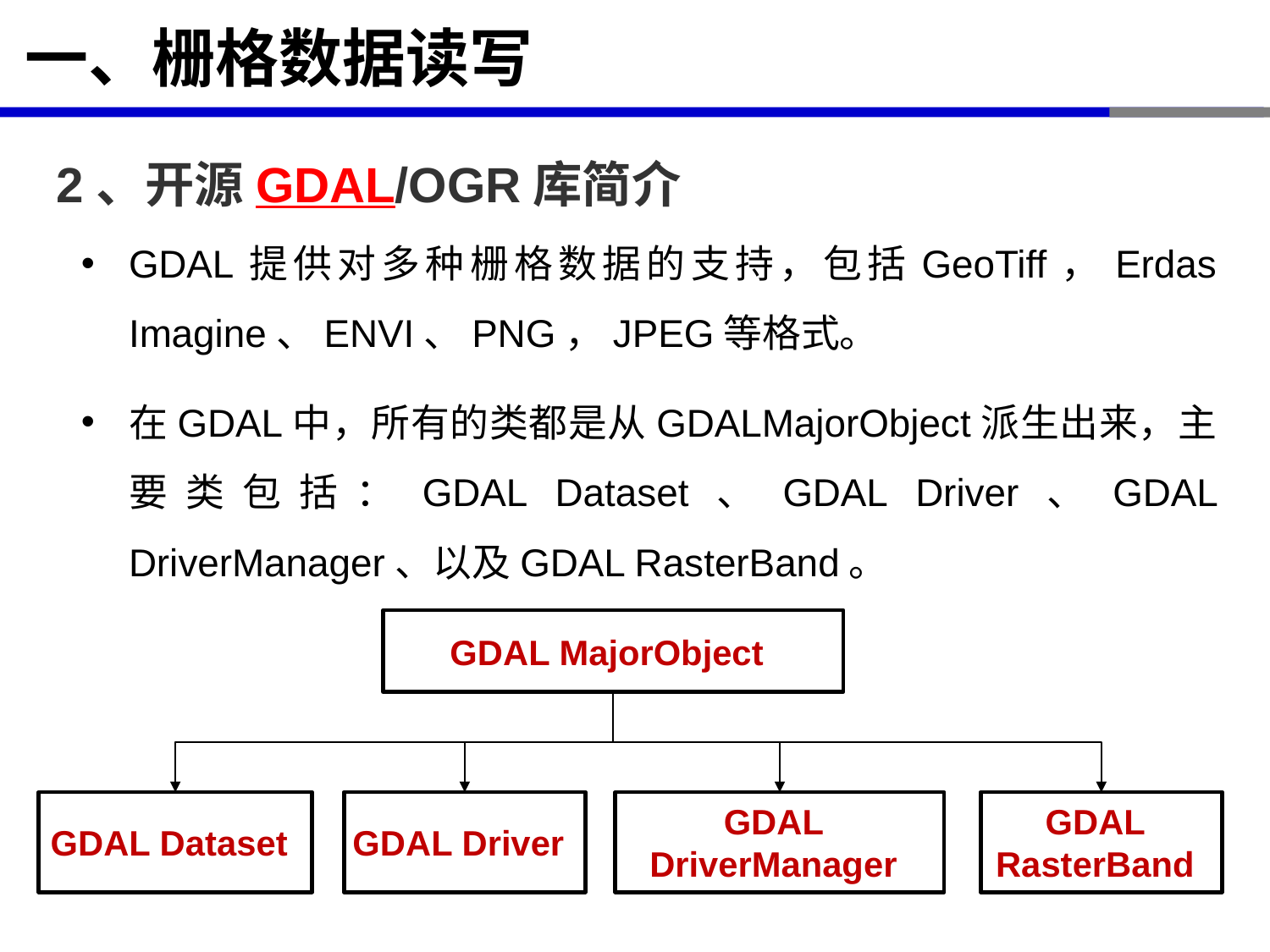

# 一、栅格数据读写
2、开源GDAL/OGR库简介
GDAL提供对多种栅格数据的支持，包括GeoTiff，Erdas Imagine、ENVI、PNG，JPEG等格式。
在GDAL中，所有的类都是从GDALMajorObject派生出来，主要类包括：GDAL Dataset、GDAL Driver、GDAL DriverManager、以及GDAL RasterBand。
GDAL MajorObject
GDAL Dataset
GDAL Driver
GDAL DriverManager
GDAL RasterBand